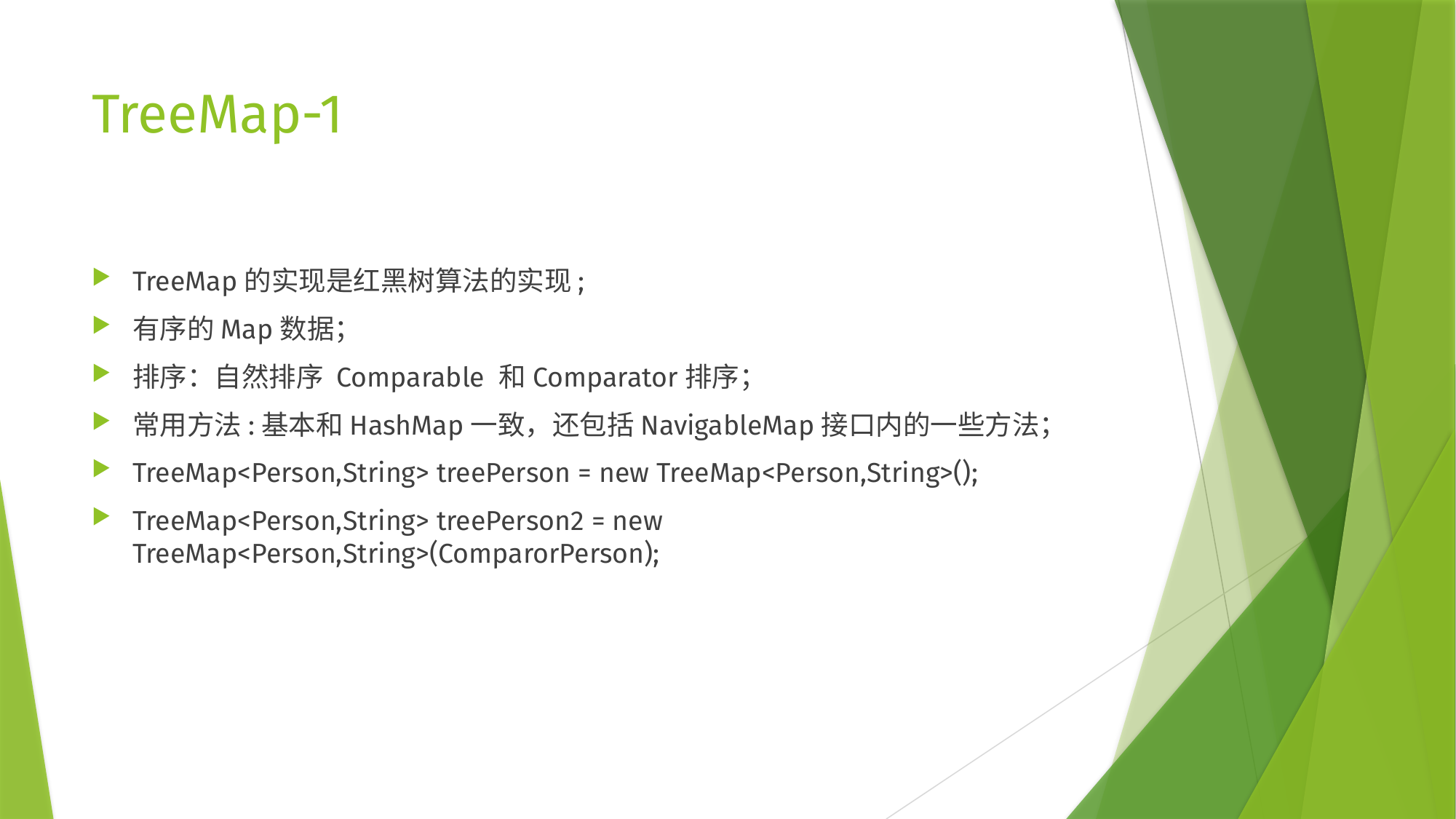

# TreeMap-1
TreeMap的实现是红黑树算法的实现;
有序的Map数据；
排序：自然排序 Comparable 和Comparator排序；
常用方法:基本和HashMap一致，还包括NavigableMap接口内的一些方法；
TreeMap<Person,String> treePerson = new TreeMap<Person,String>();
TreeMap<Person,String> treePerson2 = new TreeMap<Person,String>(ComparorPerson);